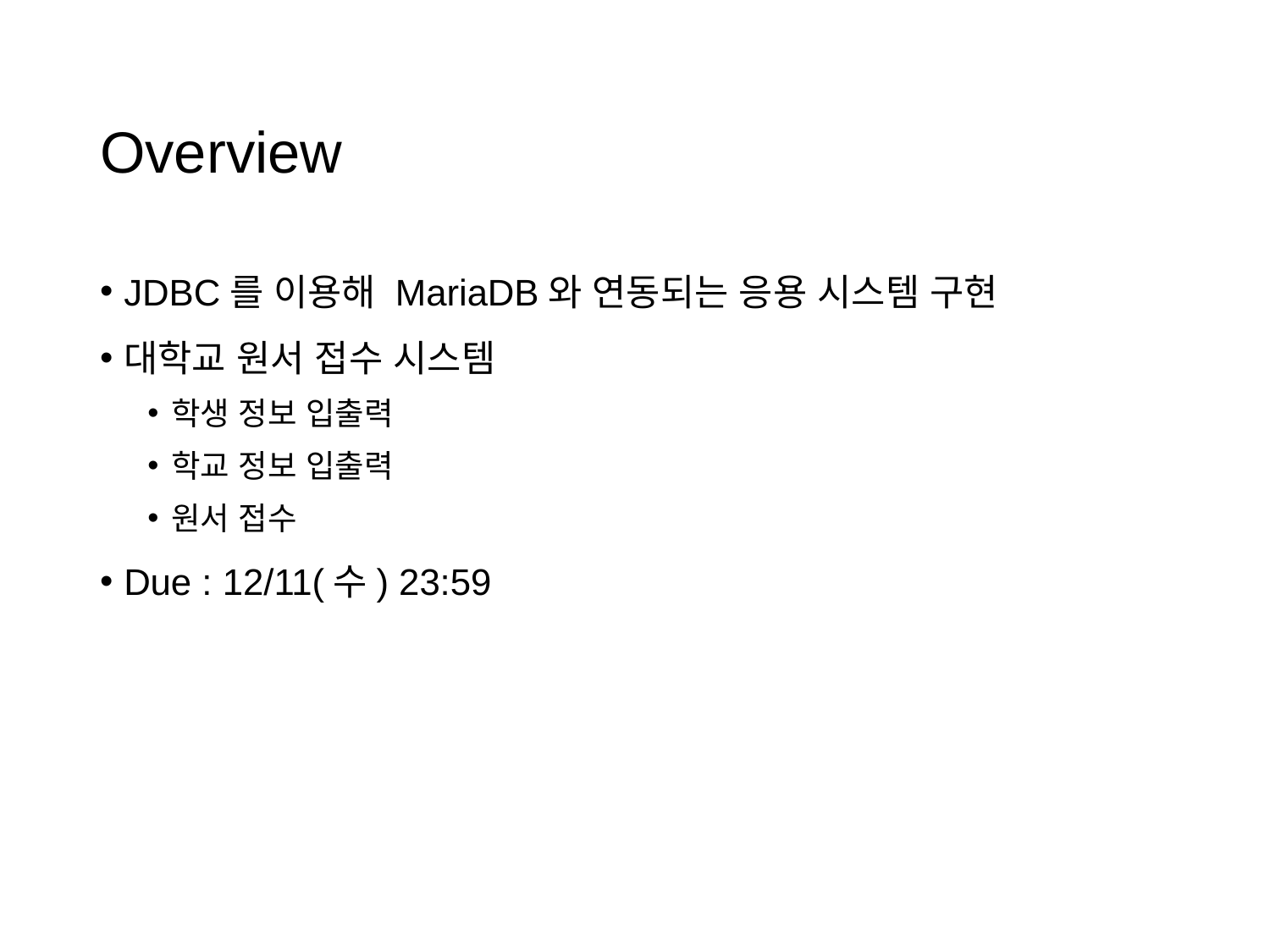

# Overview
JDBC를 이용해 MariaDB와 연동되는 응용 시스템 구현
대학교 원서 접수 시스템
학생 정보 입출력
학교 정보 입출력
원서 접수
Due : 12/11(수) 23:59